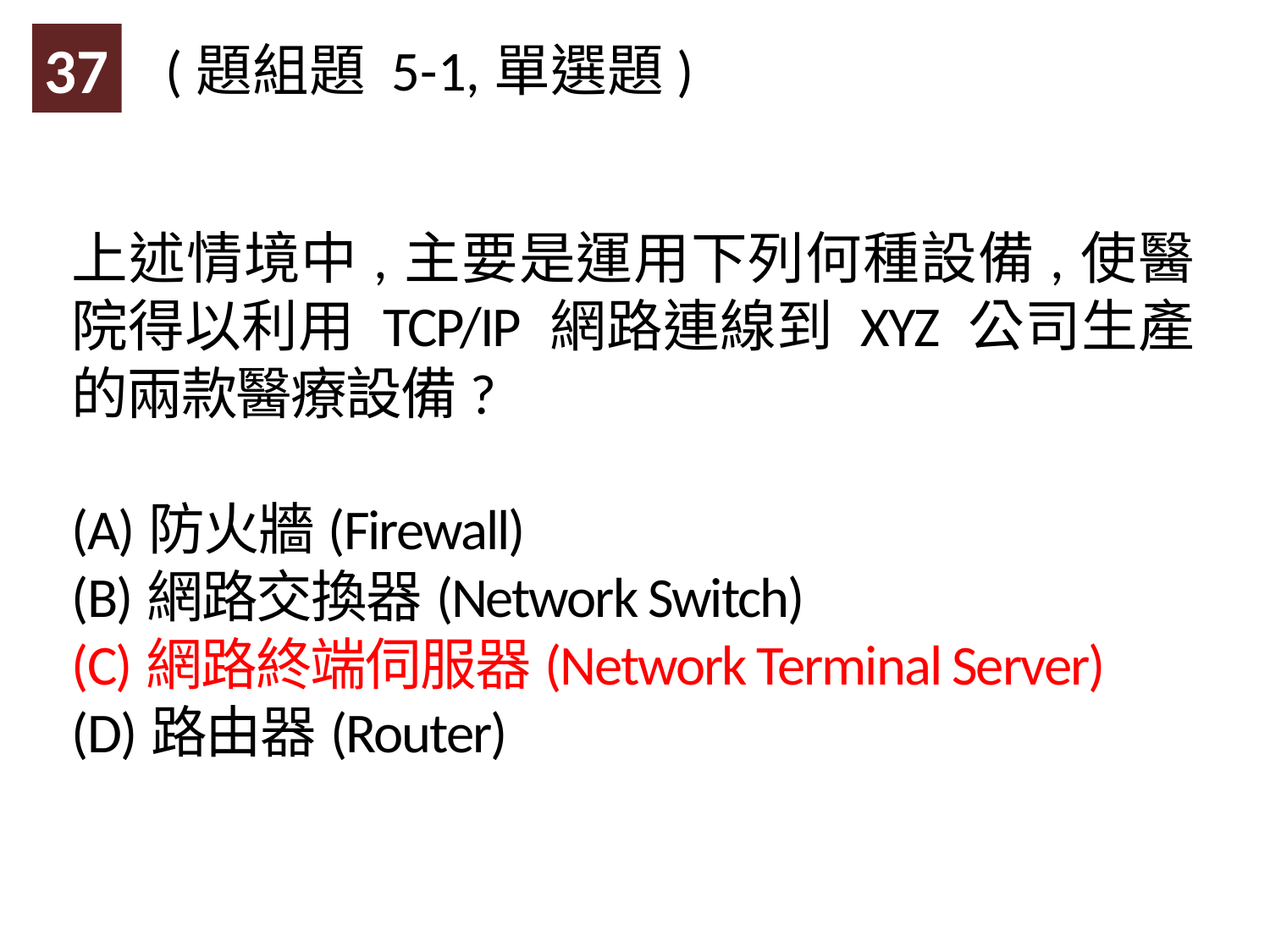

37
(題組題 5-1,單選題)
上述情境中,主要是運用下列何種設備,使醫院得以利用 TCP/IP 網路連線到 XYZ 公司生產的兩款醫療設備?

(A)防火牆(Firewall)
(B)網路交換器(Network Switch)
(C)網路終端伺服器(Network Terminal Server)
(D)路由器(Router)